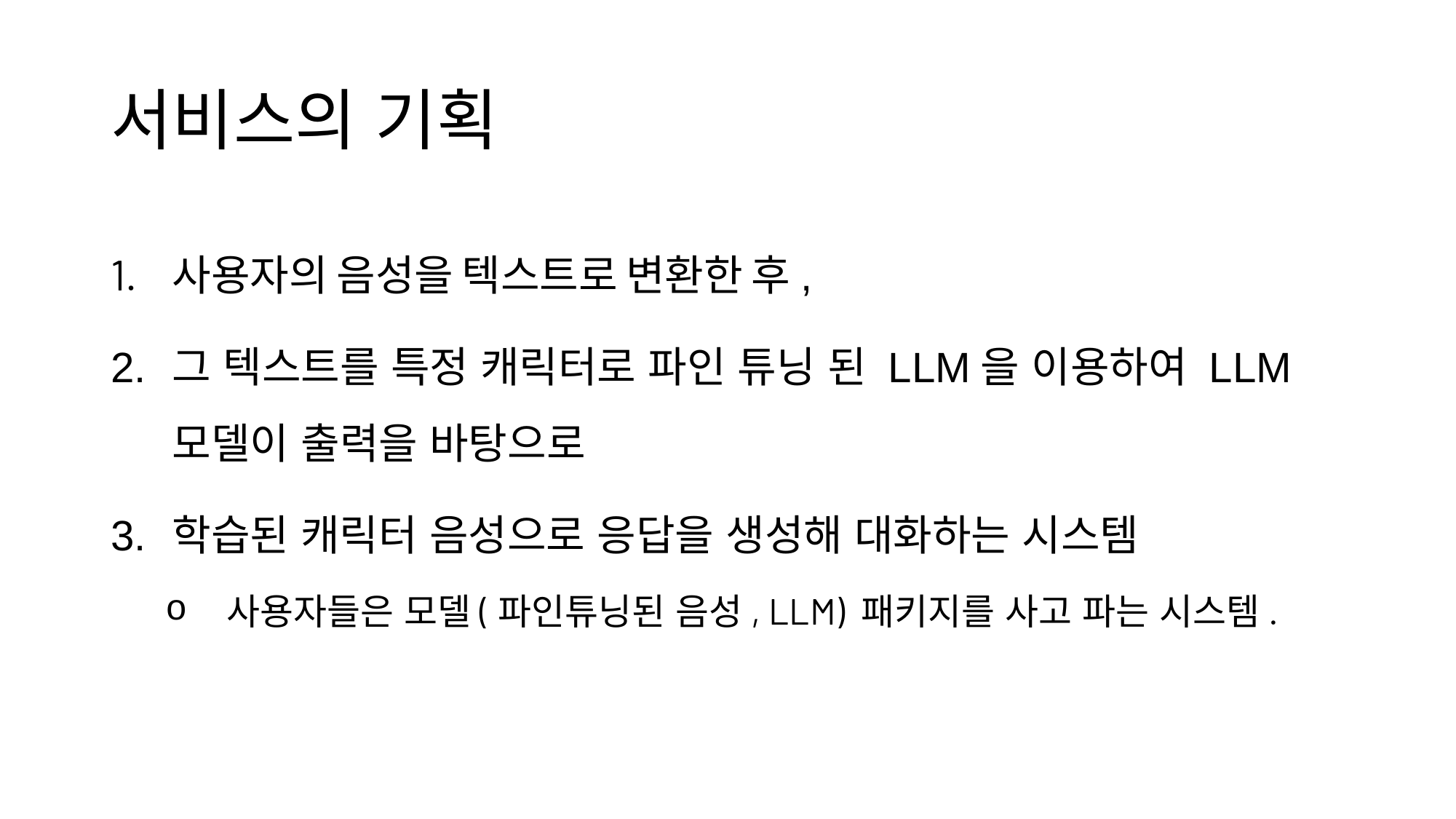

# 서비스의 기획
사용자의 음성을 텍스트로 변환한 후,
그 텍스트를 특정 캐릭터로 파인 튜닝 된 LLM을 이용하여 LLM 모델이 출력을 바탕으로
학습된 캐릭터 음성으로 응답을 생성해 대화하는 시스템
사용자들은 모델(파인튜닝된 음성, LLM) 패키지를 사고 파는 시스템.